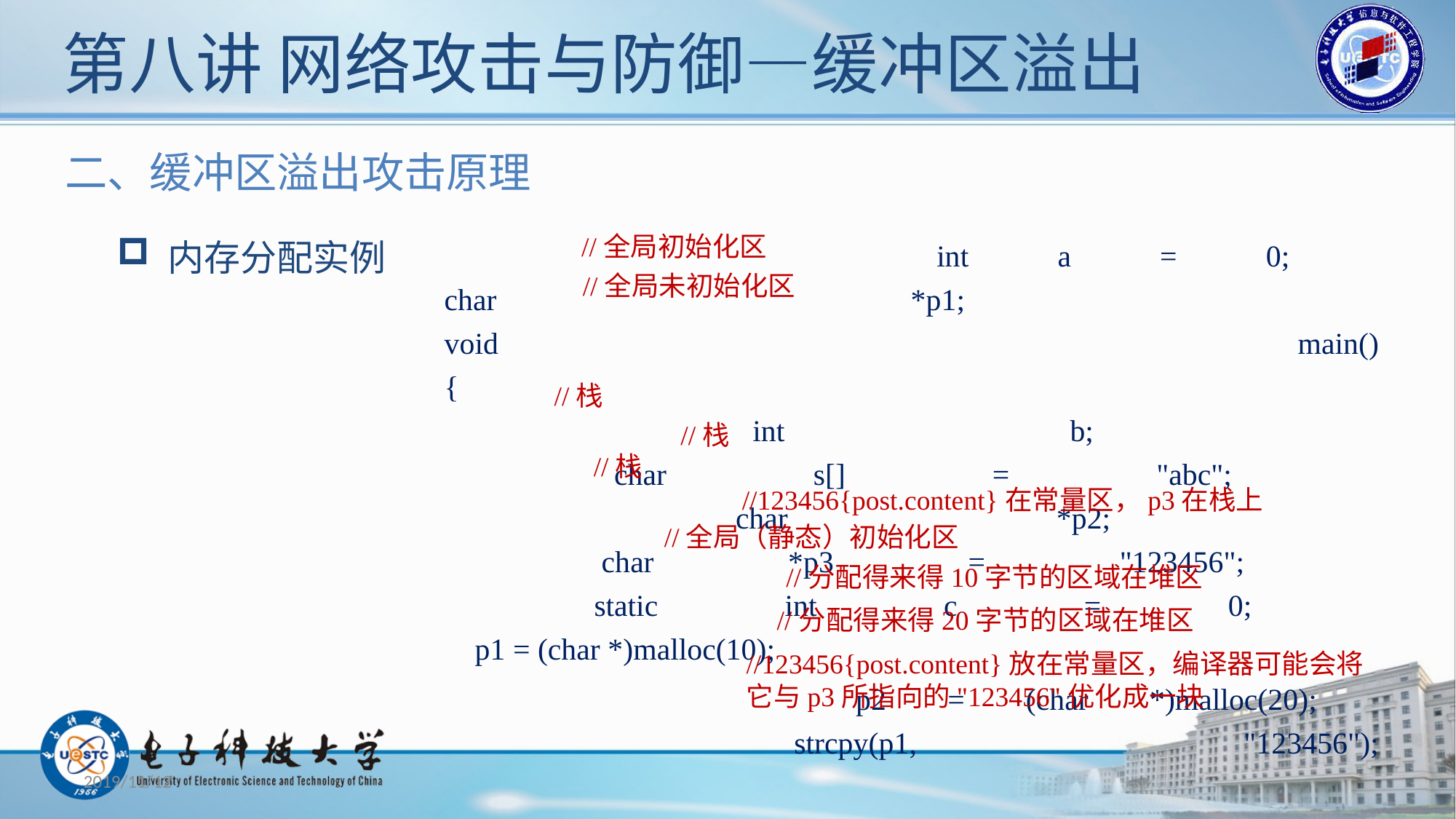

# 第八讲 网络攻击与防御—缓冲区溢出
二、缓冲区溢出攻击原理
 内存分配实例

      int a = 0;
char *p1;
void main()
{
    int b;
    char s[] = "abc";
    char *p2;
    char *p3 = "123456";
    static int c = 0;
    p1 = (char *)malloc(10);
          p2 = (char *)malloc(20);
    strcpy(p1, "123456");
   
}
//全局初始化区
//全局未初始化区
//栈
//栈
//栈
//123456{post.content}在常量区，p3在栈上
//全局（静态）初始化区
//分配得来得10字节的区域在堆区
//分配得来得20字节的区域在堆区
//123456{post.content}放在常量区，编译器可能会将它与p3所指向的"123456"优化成一块
2019/11/12